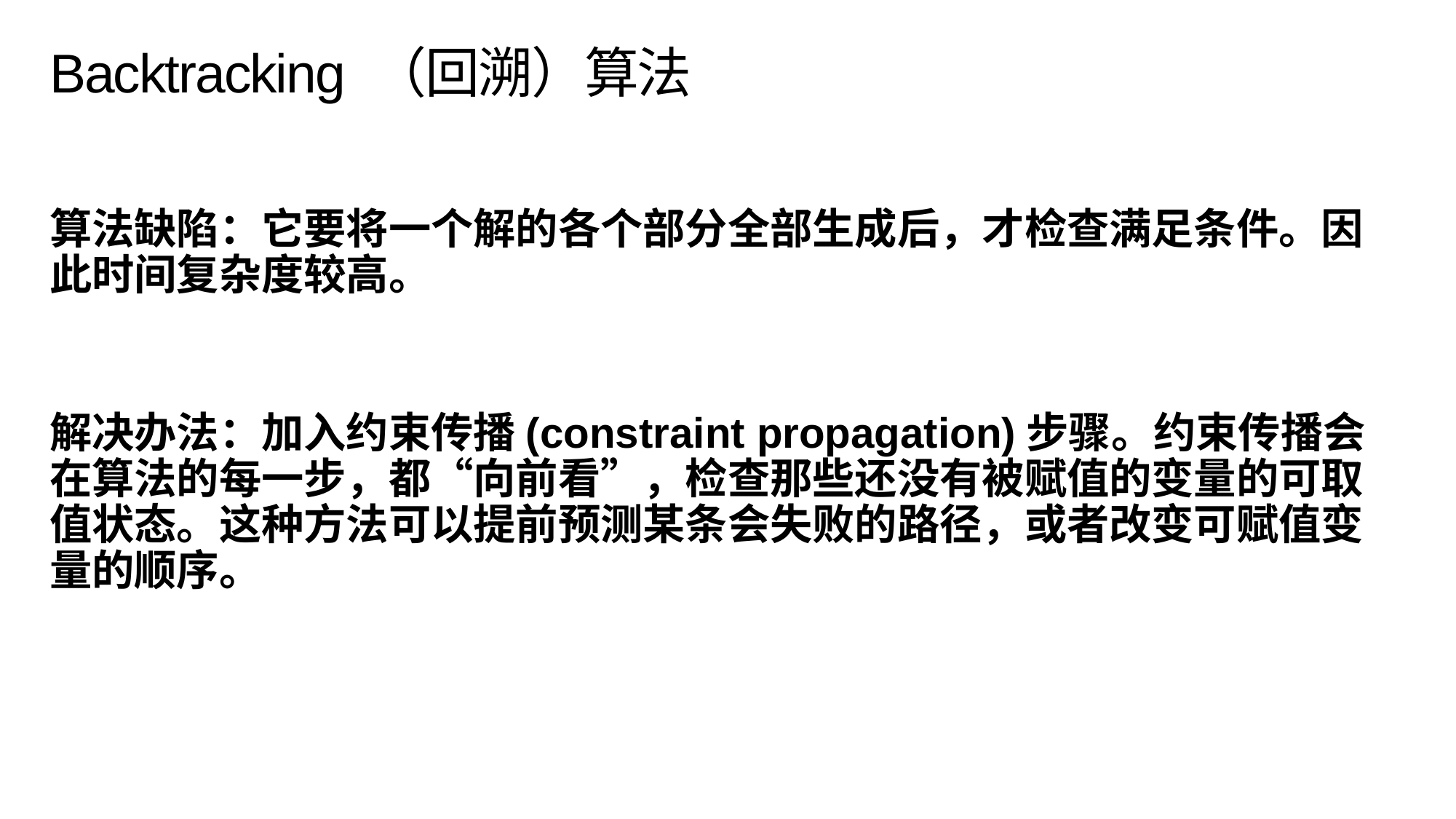

# Backtracking （回溯）算法
算法缺陷：它要将一个解的各个部分全部生成后，才检查满足条件。因此时间复杂度较高。

解决办法：加入约束传播(constraint propagation)步骤。约束传播会在算法的每一步，都“向前看”，检查那些还没有被赋值的变量的可取值状态。这种方法可以提前预测某条会失败的路径，或者改变可赋值变量的顺序。